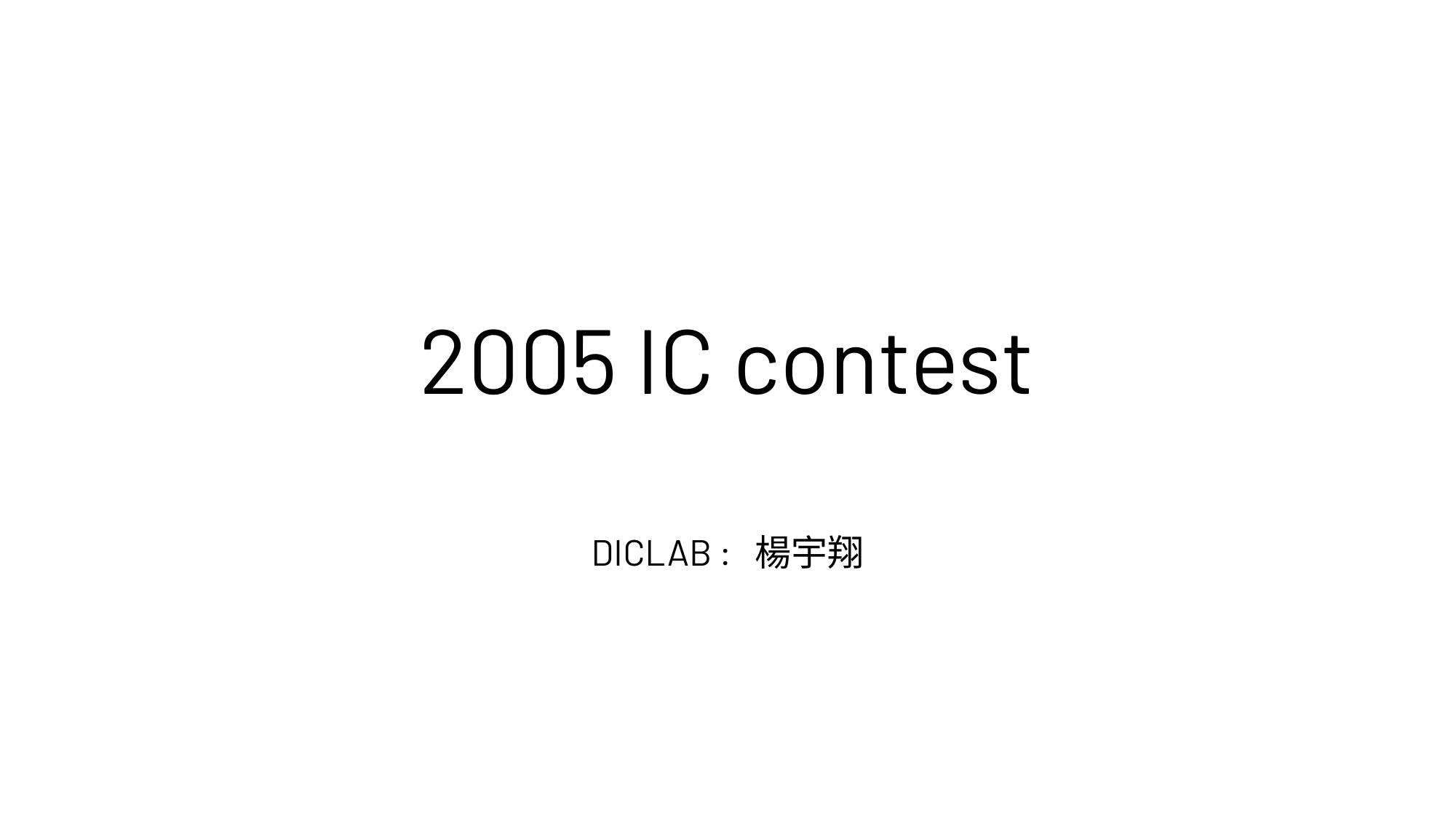

# 2005 IC contest
DICLAB :  楊宇翔